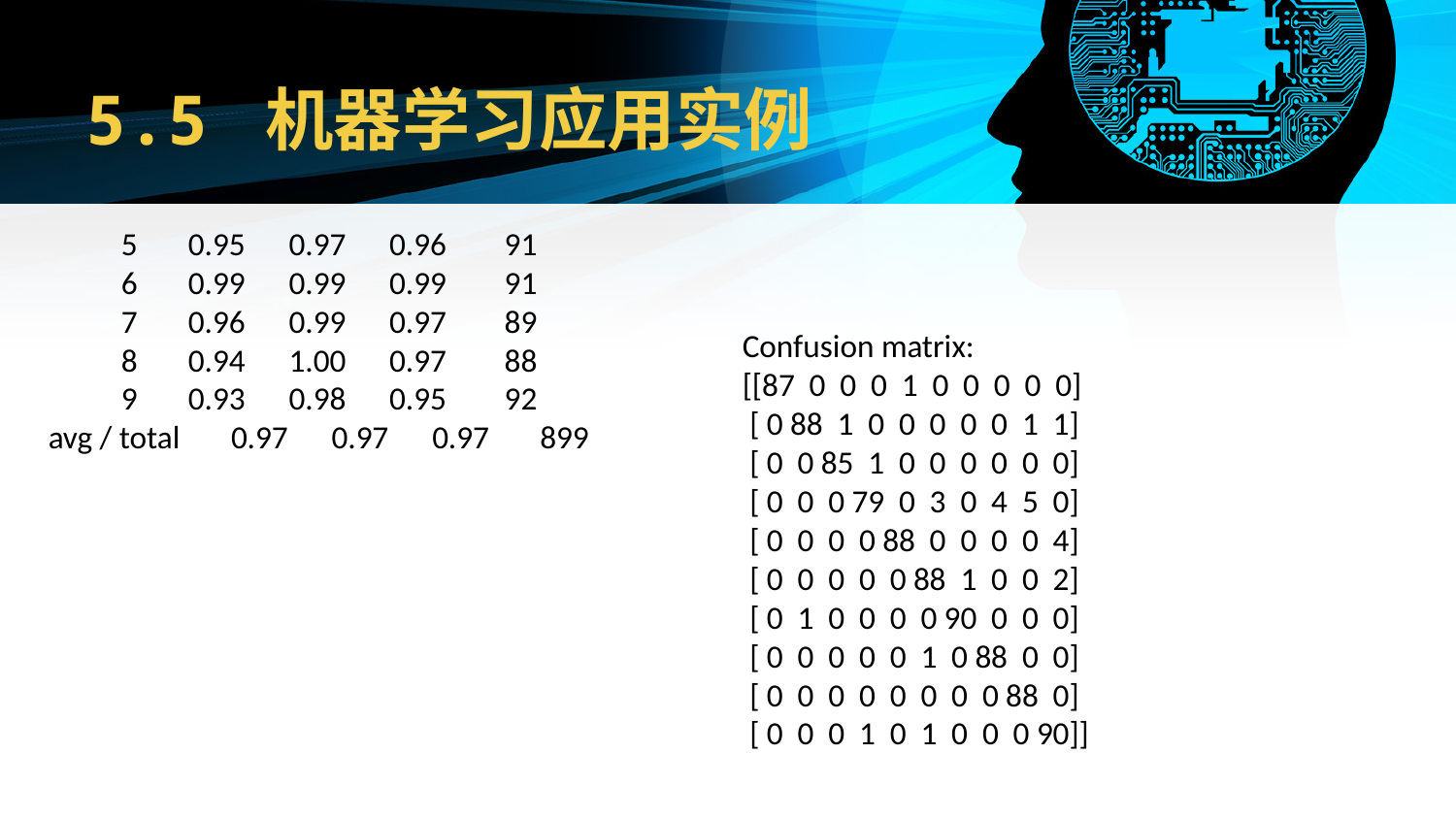

# 5.5 机器学习应用实例
          5       0.95      0.97      0.96        91
          6       0.99      0.99      0.99        91
          7       0.96      0.99      0.97        89
          8       0.94      1.00      0.97        88
          9       0.93      0.98      0.95        92
avg / total       0.97      0.97      0.97       899
Confusion matrix:
[[87  0  0  0  1  0  0  0  0  0]
 [ 0 88  1  0  0  0  0  0  1  1]
 [ 0  0 85  1  0  0  0  0  0  0]
 [ 0  0  0 79  0  3  0  4  5  0]
 [ 0  0  0  0 88  0  0  0  0  4]
 [ 0  0  0  0  0 88  1  0  0  2]
 [ 0  1  0  0  0  0 90  0  0  0]
 [ 0  0  0  0  0  1  0 88  0  0]
 [ 0  0  0  0  0  0  0  0 88  0]
 [ 0  0  0  1  0  1  0  0  0 90]]